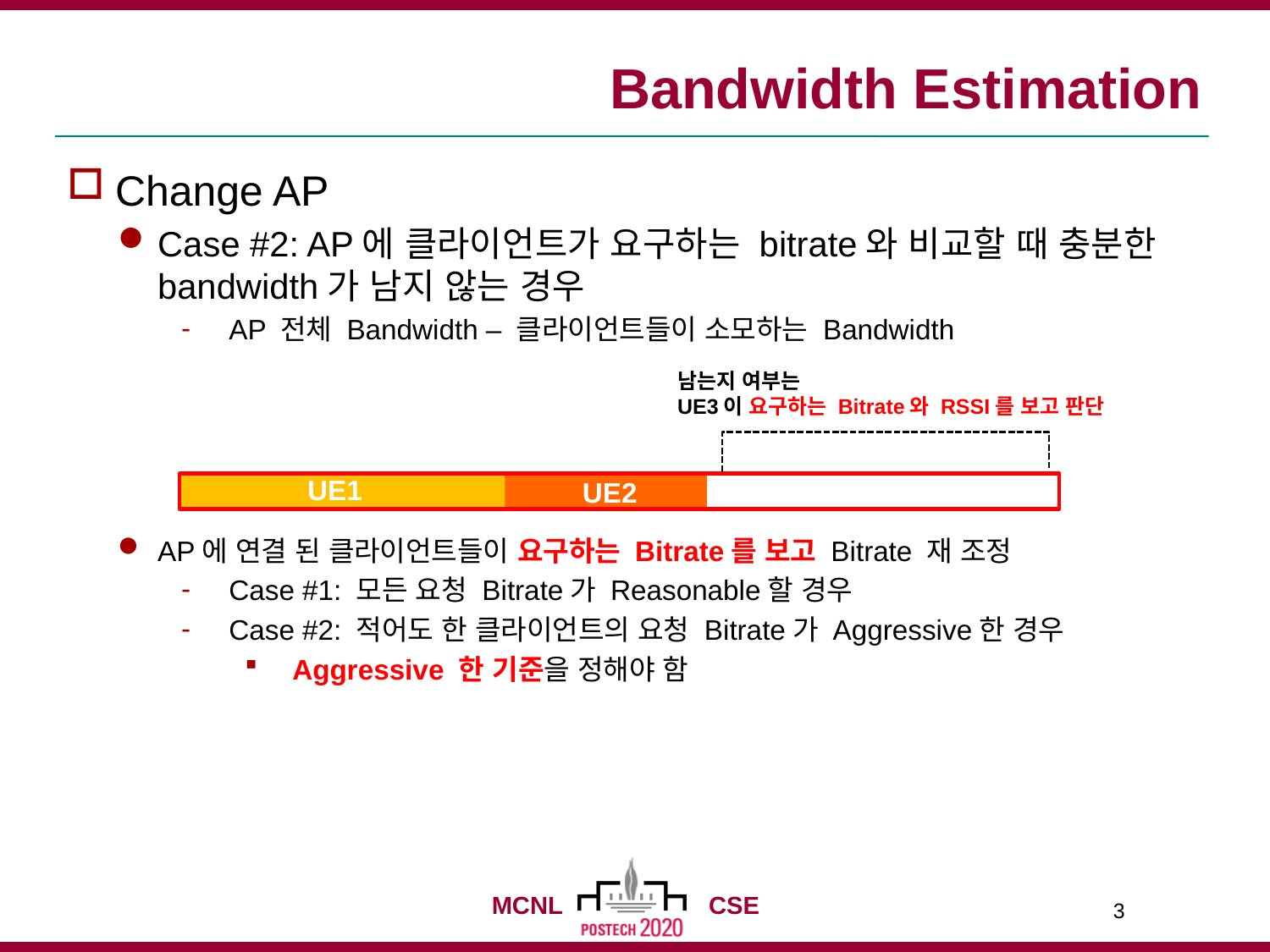

# Bandwidth Estimation
Change AP
Case #2: AP에 클라이언트가 요구하는 bitrate와 비교할 때 충분한 bandwidth가 남지 않는 경우
AP 전체 Bandwidth – 클라이언트들이 소모하는 Bandwidth
남는지 여부는
UE3이 요구하는 Bitrate와 RSSI를 보고 판단

UE1
UE2

AP에 연결 된 클라이언트들이 요구하는 Bitrate를 보고 Bitrate 재 조정
Case #1: 모든 요청 Bitrate가 Reasonable할 경우
Case #2: 적어도 한 클라이언트의 요청 Bitrate가 Aggressive한 경우
Aggressive 한 기준을 정해야 함
3